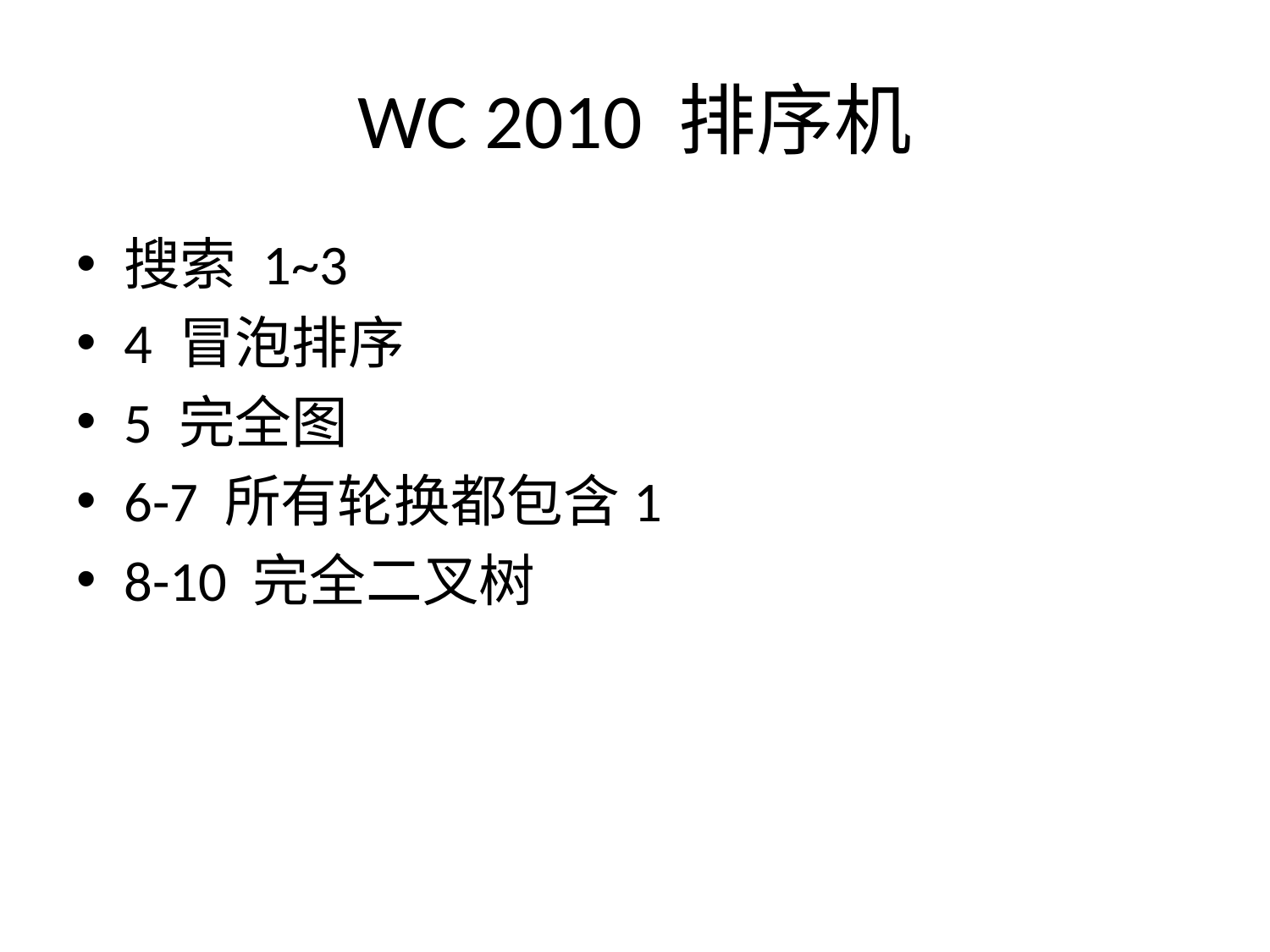

# WC 2010 排序机
搜索 1~3
4 冒泡排序
5 完全图
6-7 所有轮换都包含1
8-10 完全二叉树